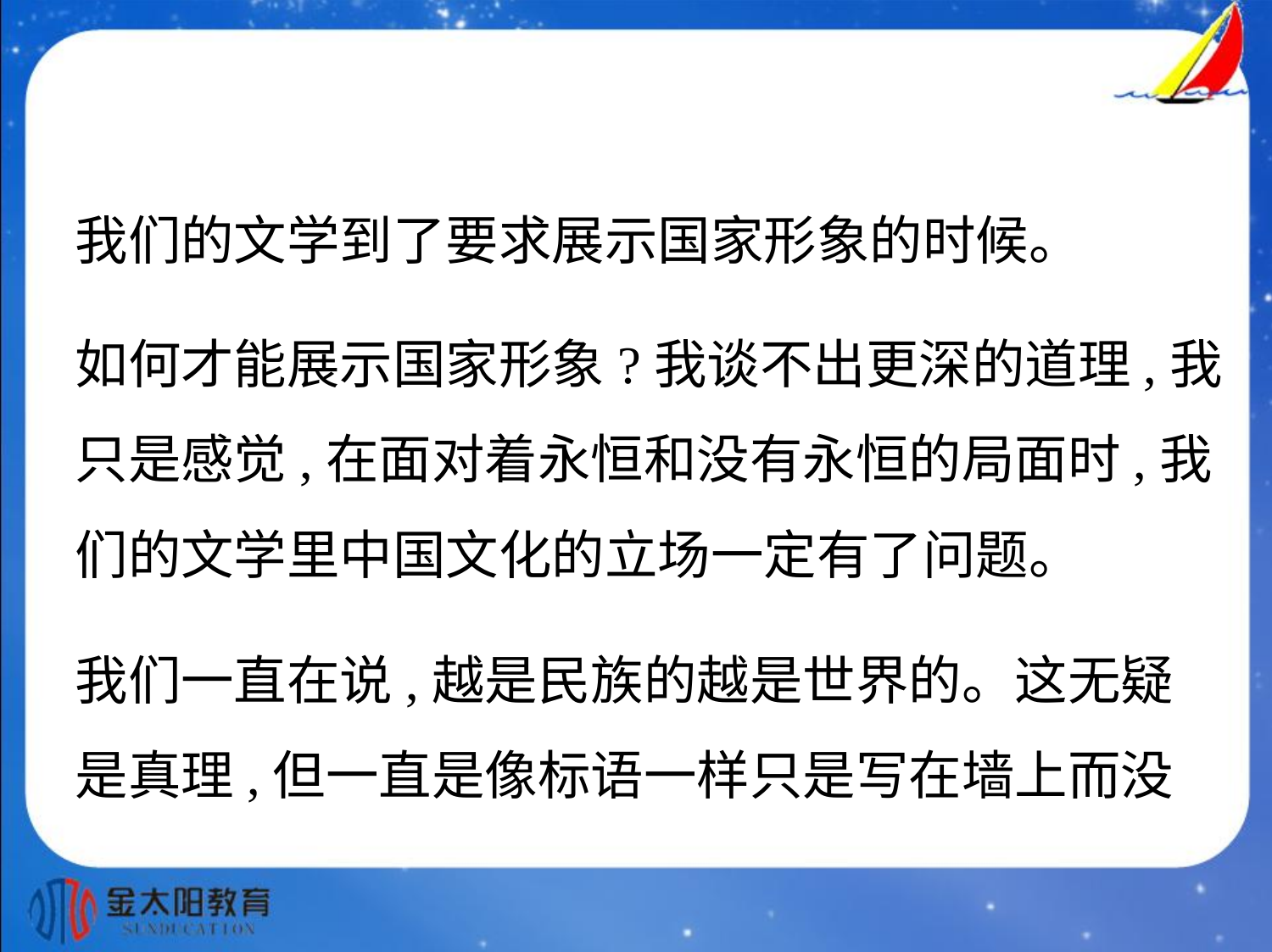

我们的文学到了要求展示国家形象的时候。
如何才能展示国家形象?我谈不出更深的道理,我
只是感觉,在面对着永恒和没有永恒的局面时,我
们的文学里中国文化的立场一定有了问题。
我们一直在说,越是民族的越是世界的。这无疑
是真理,但一直是像标语一样只是写在墙上而没